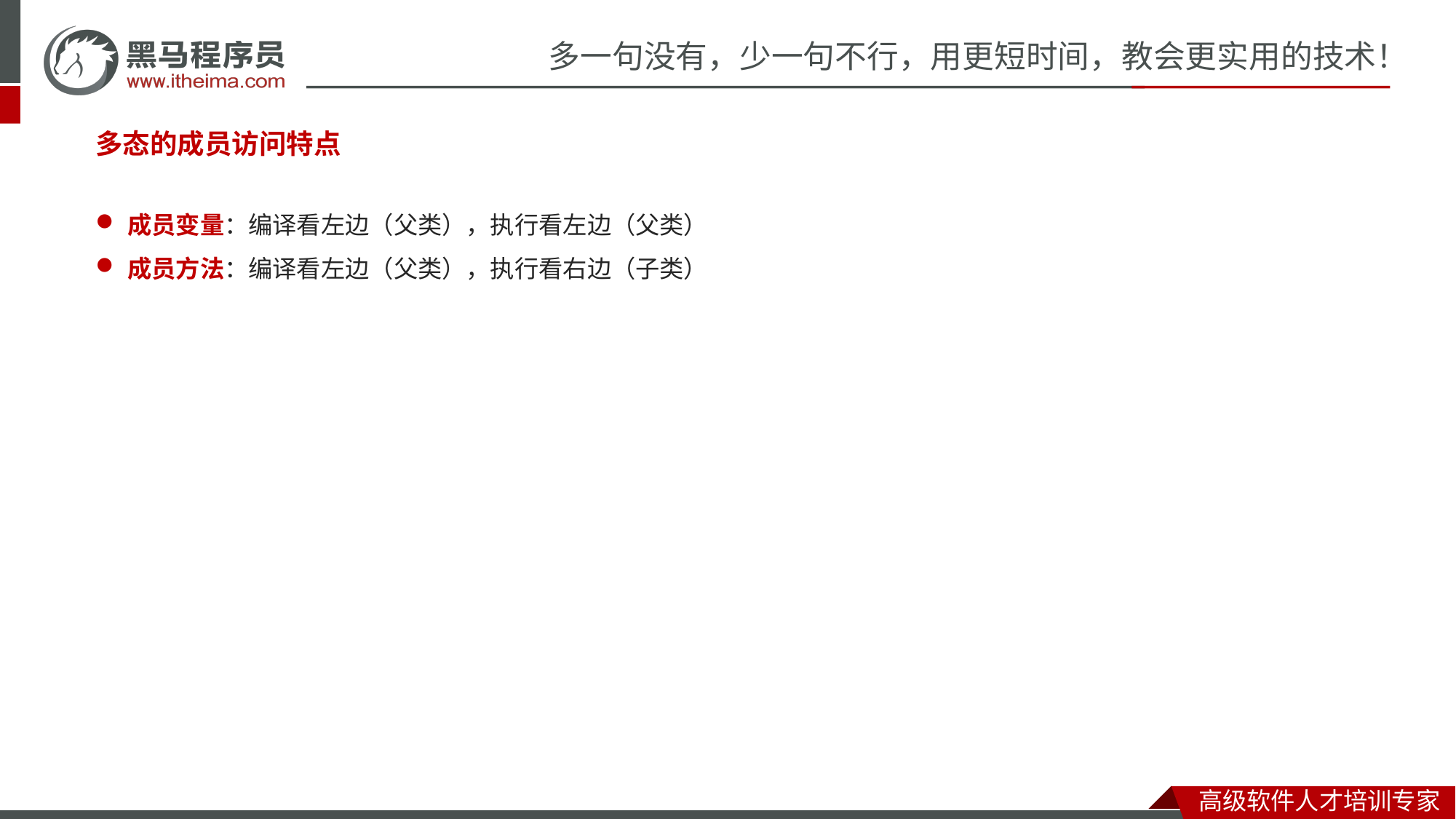

#

多态的成员访问特点
成员变量：编译看左边（父类），执行看左边（父类）
成员方法：编译看左边（父类），执行看右边（子类）